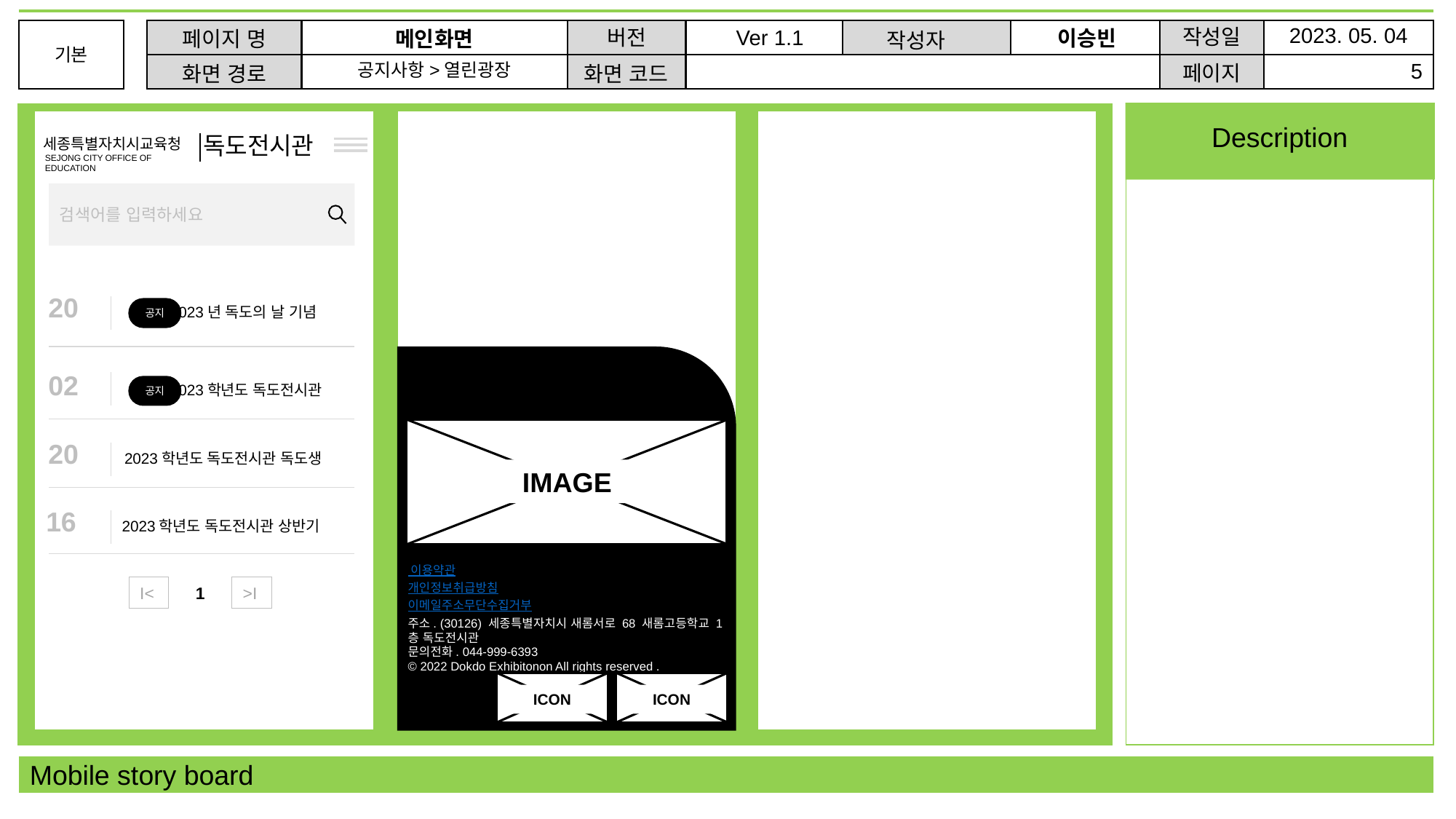

2023. 05. 04
작성일
Ver 1.1
버전
이승빈
페이지 명
메인화면

기본

기본
작성자
기본
5
공지사항>열린광장
페이지
화면 코드
화면 경로

기본
기본
기본
기본
Description
독도전시관
세종특별자치시교육청
SEJONG CITY OFFICE OF EDUCATION

검색어를 입력하세요

20            2023년 독도의 날 기념
공지

IMAGE
 이용약관
개인정보취급방침
이메일주소무단수집거부
주소. (30126) 세종특별자치시 새롬서로 68 새롬고등학교 1층 독도전시관
문의전화. 044-999-6393
© 2022 Dokdo Exhibitonon All rights reserved .

ICON

ICON
02            2023학년도 독도전시관
공지
20      2023학년도 독도전시관 독도생

16      2023학년도 독도전시관 상반기

I<
1
>I
Mobile story board